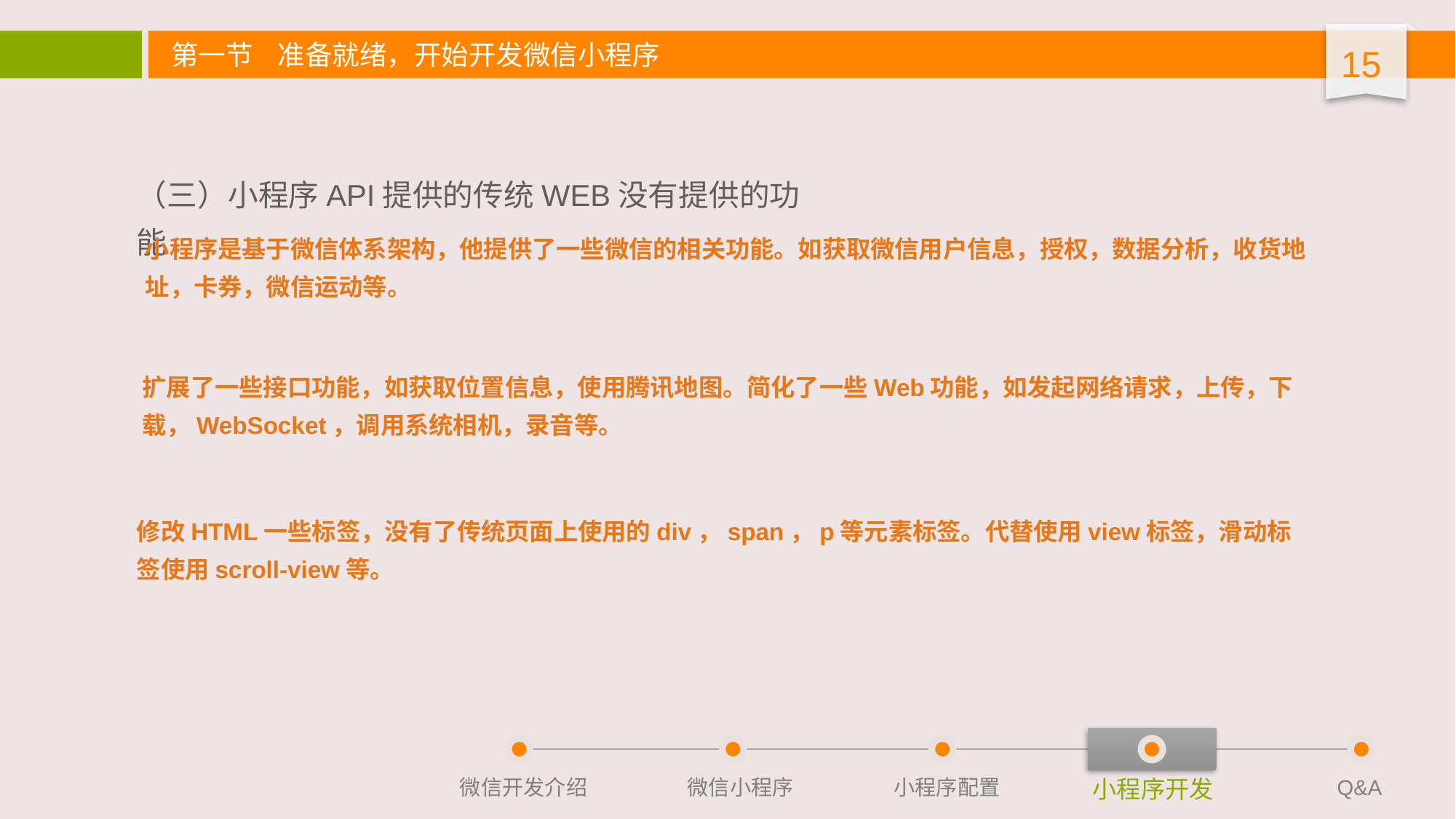

（三）小程序API提供的传统WEB没有提供的功能
小程序是基于微信体系架构，他提供了一些微信的相关功能。如获取微信用户信息，授权，数据分析，收货地址，卡券，微信运动等。
扩展了一些接口功能，如获取位置信息，使用腾讯地图。简化了一些Web功能，如发起网络请求，上传，下载，WebSocket，调用系统相机，录音等。
修改HTML一些标签，没有了传统页面上使用的div，span，p等元素标签。代替使用view标签，滑动标签使用scroll-view等。